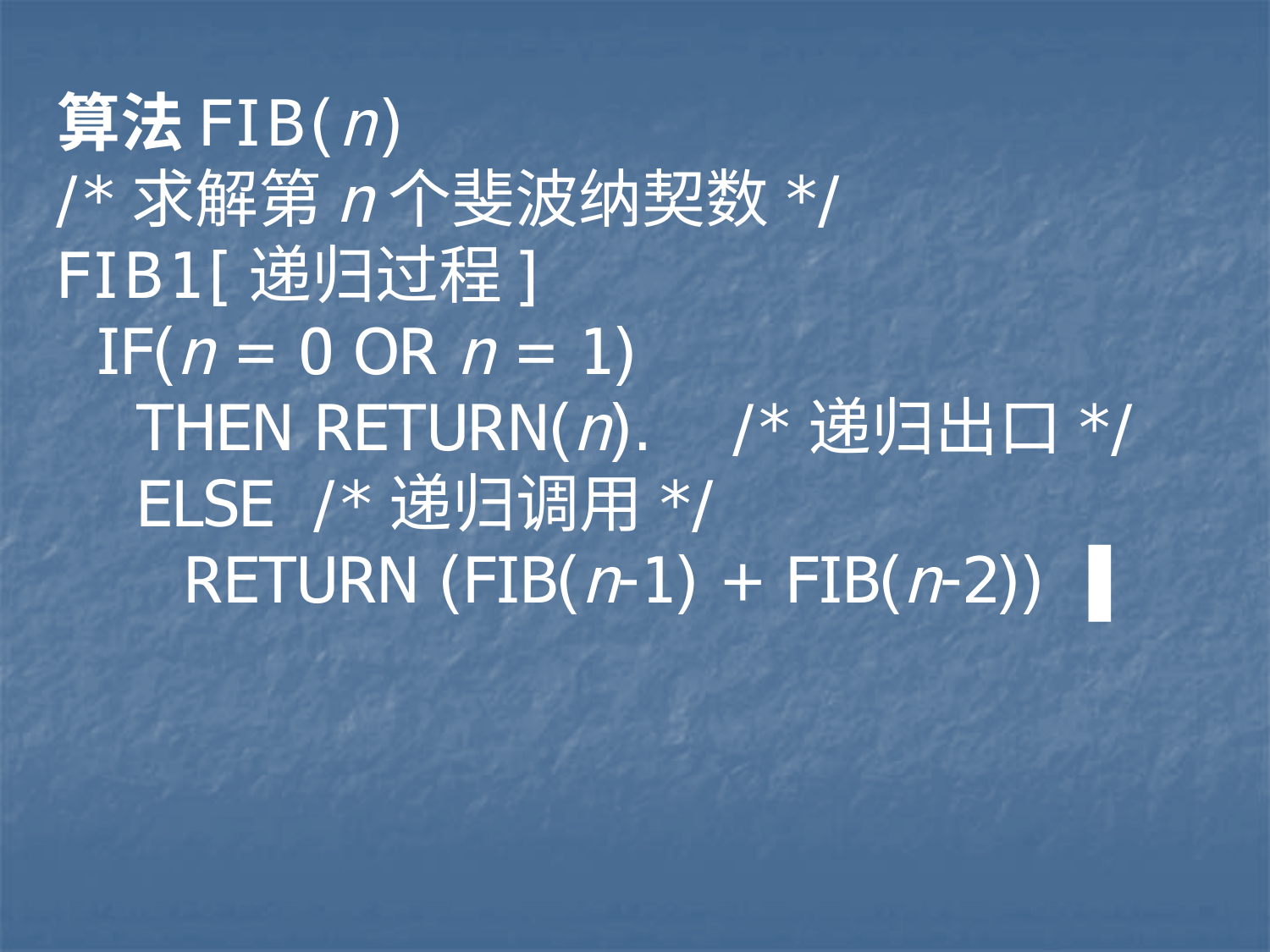

算法FIB(n)
/*求解第n个斐波纳契数*/
FIB1[递归过程]
  IF(n = 0 OR n = 1)
    THEN RETURN(n).    /*递归出口*/
    ELSE  /*递归调用*/
	RETURN (FIB(n-1) + FIB(n-2)) ▐